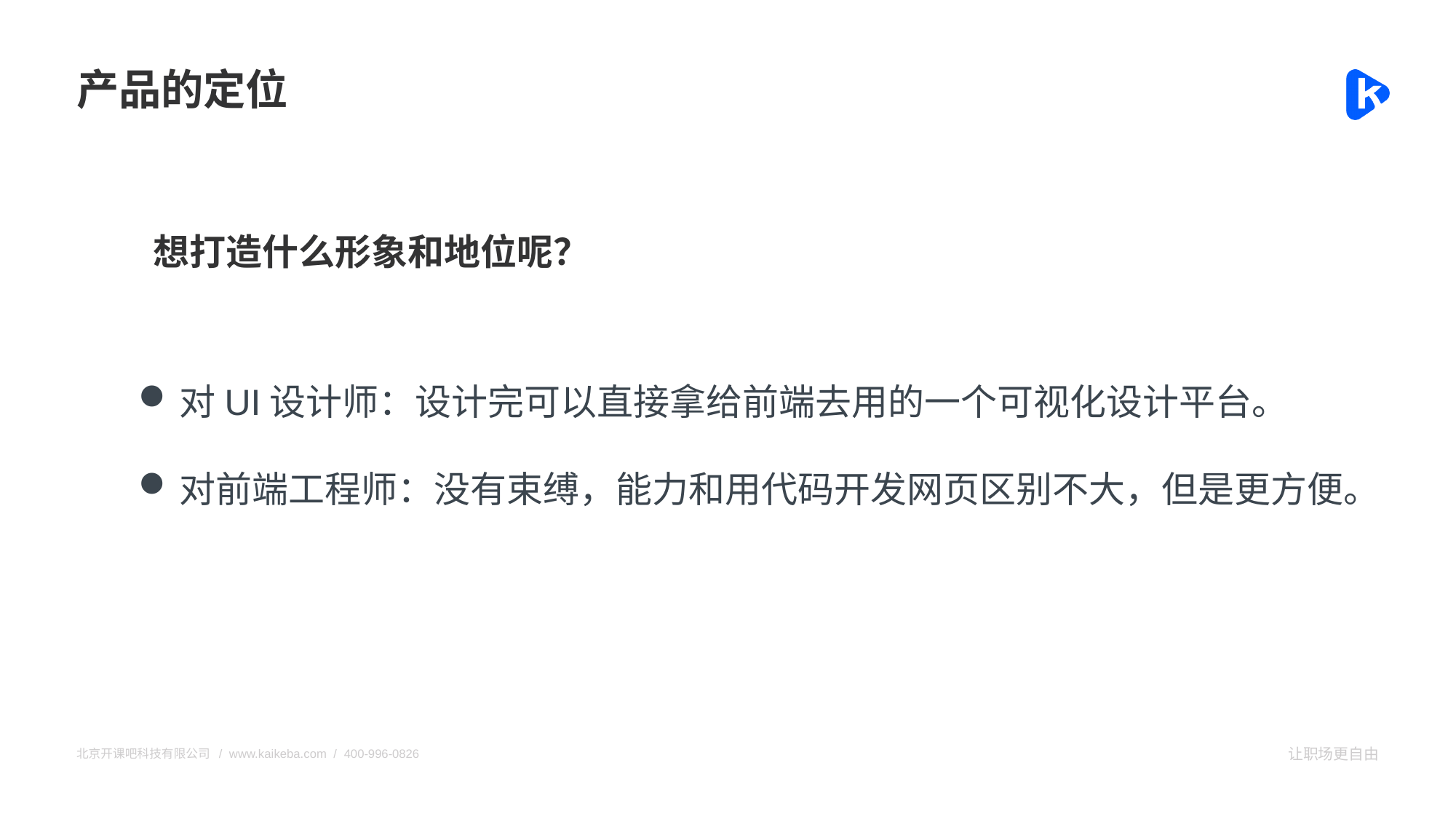

产品的定位
想打造什么形象和地位呢？
对UI设计师：设计完可以直接拿给前端去用的一个可视化设计平台。
对前端工程师：没有束缚，能力和用代码开发网页区别不大，但是更方便。